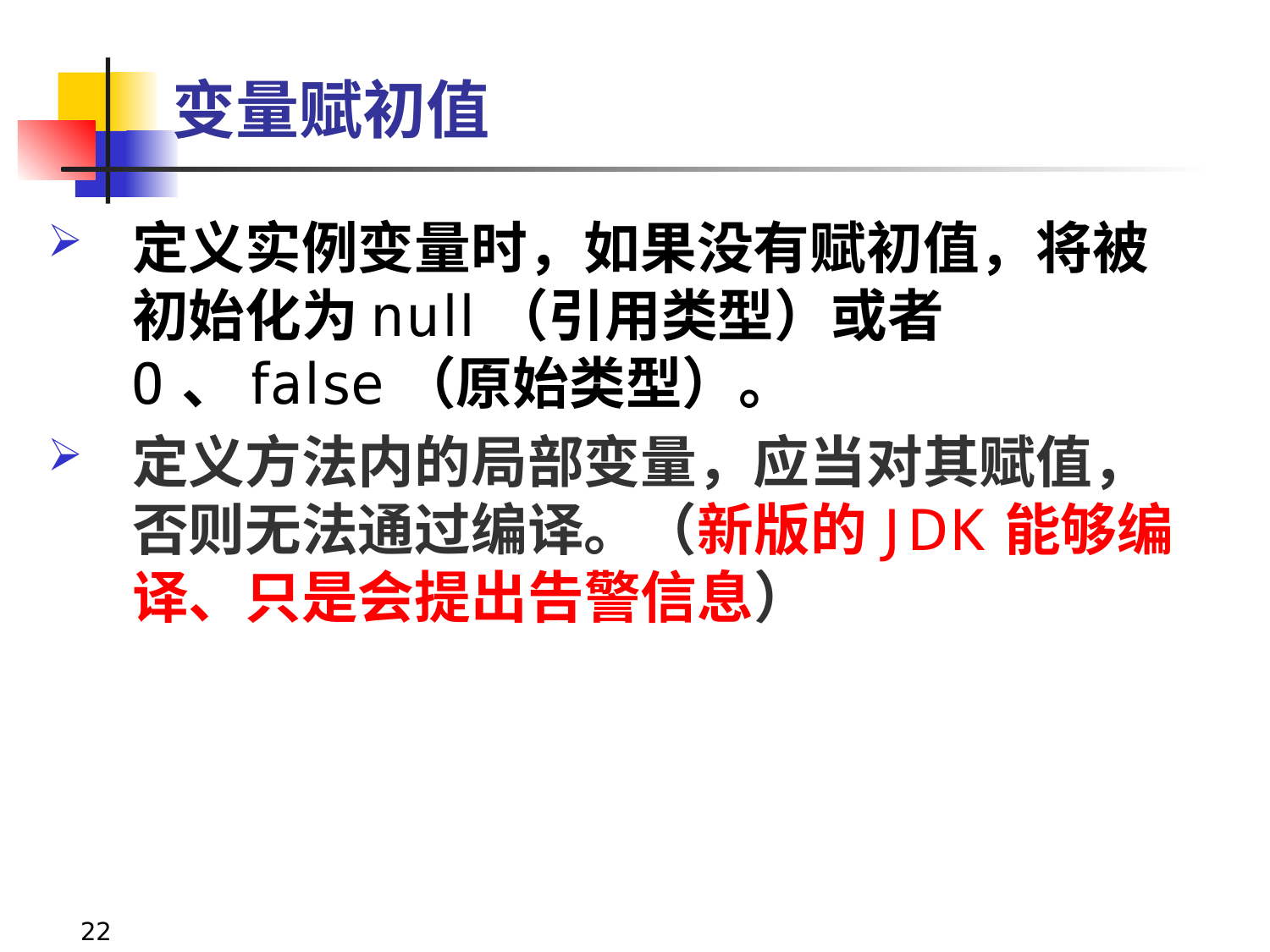

# 变量赋初值
定义实例变量时，如果没有赋初值，将被初始化为null（引用类型）或者0、false（原始类型）。
定义方法内的局部变量，应当对其赋值，否则无法通过编译。（新版的JDK能够编译、只是会提出告警信息）
22